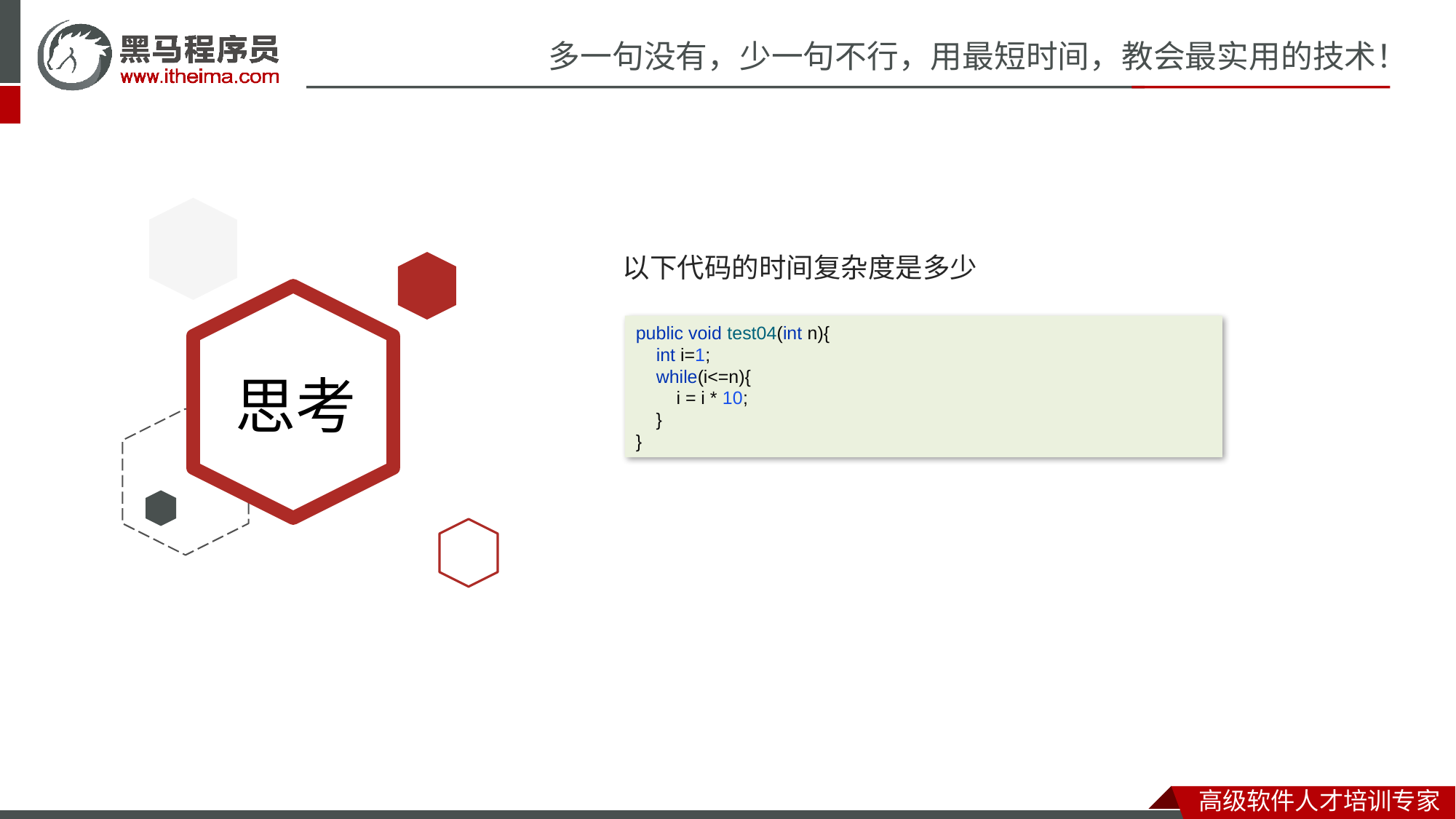

以下代码的时间复杂度是多少
public void test04(int n){
    int i=1;
    while(i<=n){
        i = i * 10;
    }
}